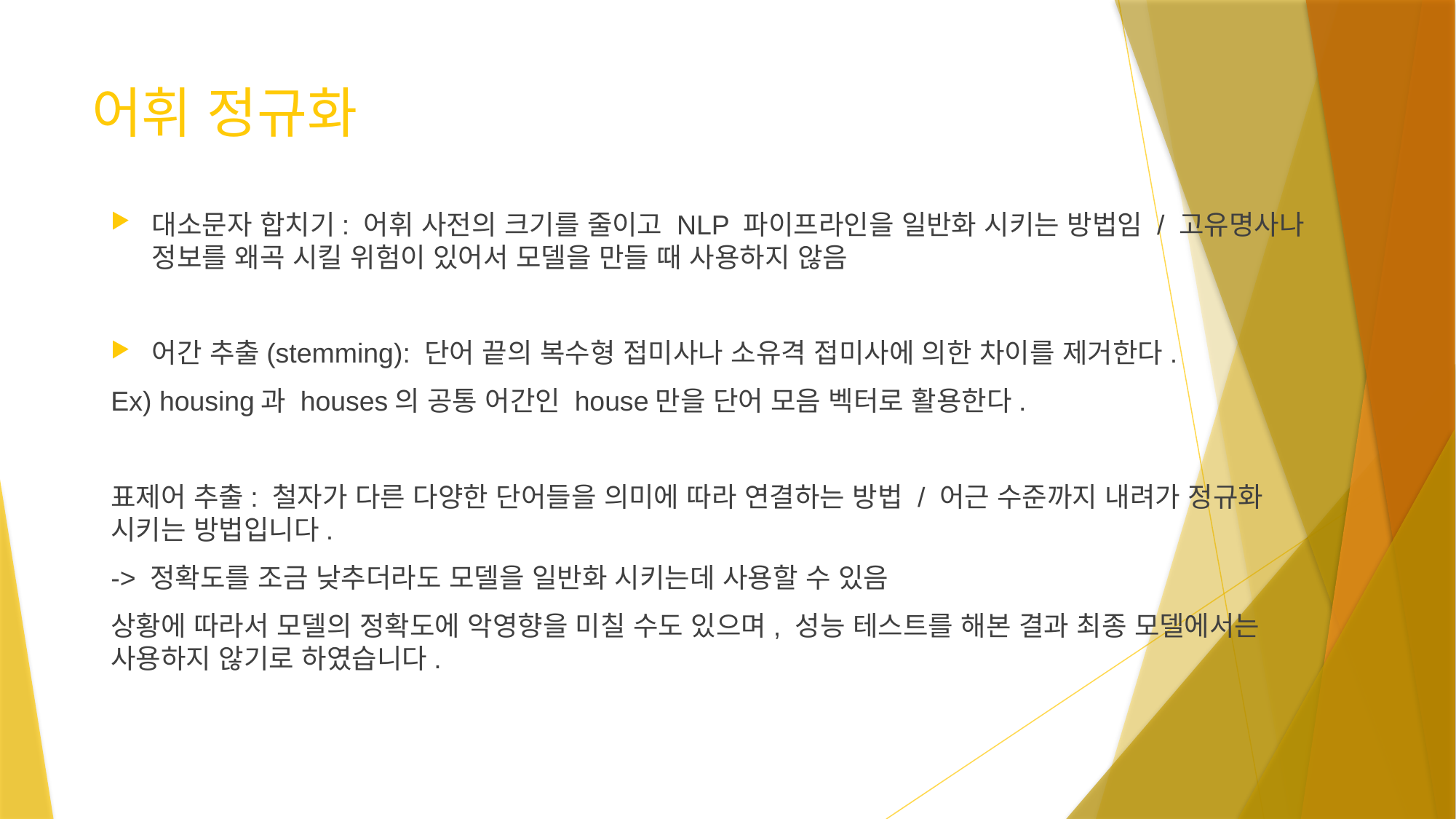

# 어휘 정규화
대소문자 합치기: 어휘 사전의 크기를 줄이고 NLP 파이프라인을 일반화 시키는 방법임 / 고유명사나 정보를 왜곡 시킬 위험이 있어서 모델을 만들 때 사용하지 않음

어간 추출(stemming): 단어 끝의 복수형 접미사나 소유격 접미사에 의한 차이를 제거한다.
Ex) housing과 houses의 공통 어간인 house만을 단어 모음 벡터로 활용한다.

표제어 추출: 철자가 다른 다양한 단어들을 의미에 따라 연결하는 방법 / 어근 수준까지 내려가 정규화 시키는 방법입니다.
-> 정확도를 조금 낮추더라도 모델을 일반화 시키는데 사용할 수 있음
상황에 따라서 모델의 정확도에 악영향을 미칠 수도 있으며, 성능 테스트를 해본 결과 최종 모델에서는 사용하지 않기로 하였습니다.